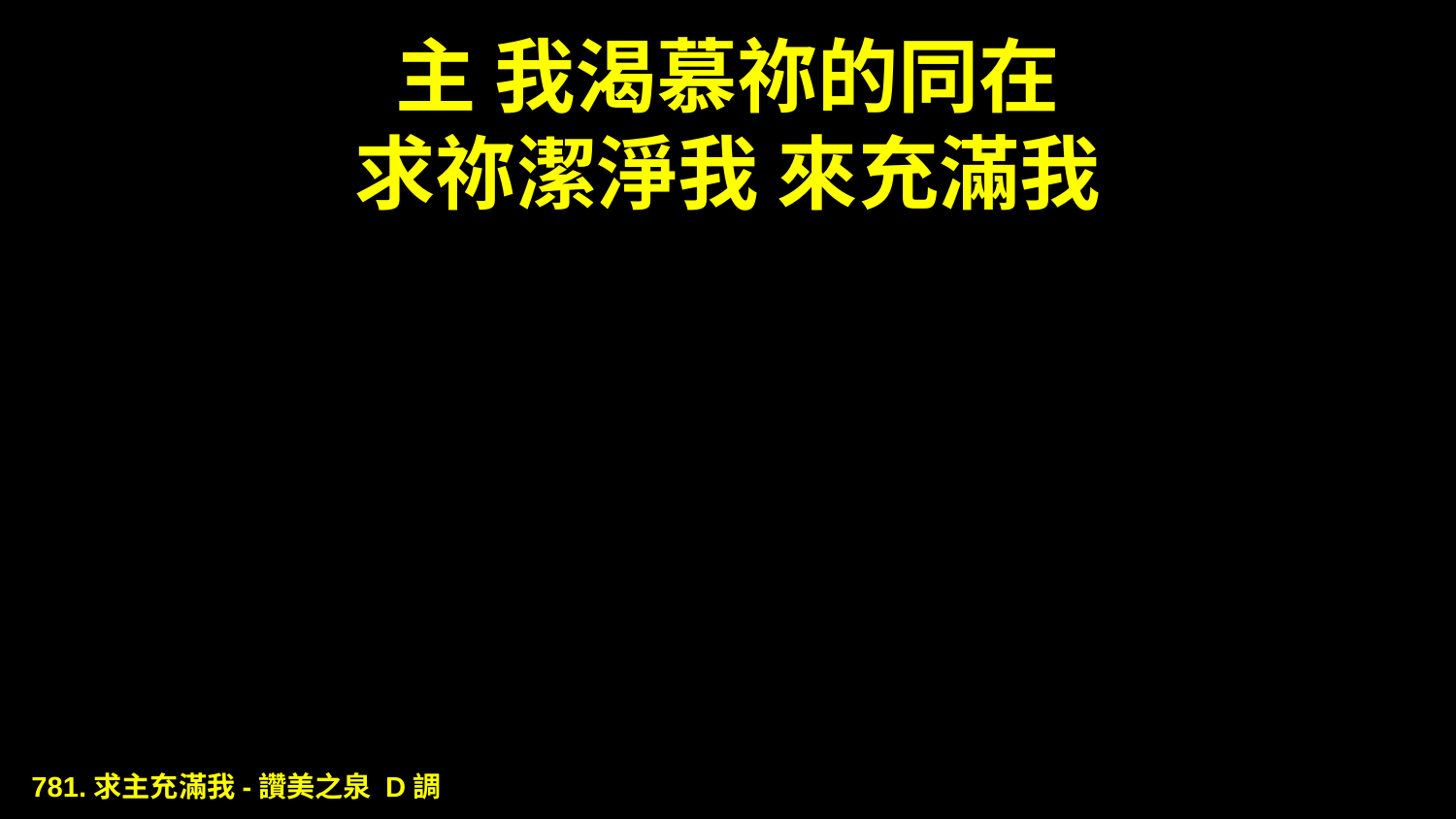

# 主 我渴慕祢的同在 求祢潔淨我 來充滿我
781.求主充滿我-讚美之泉 D調